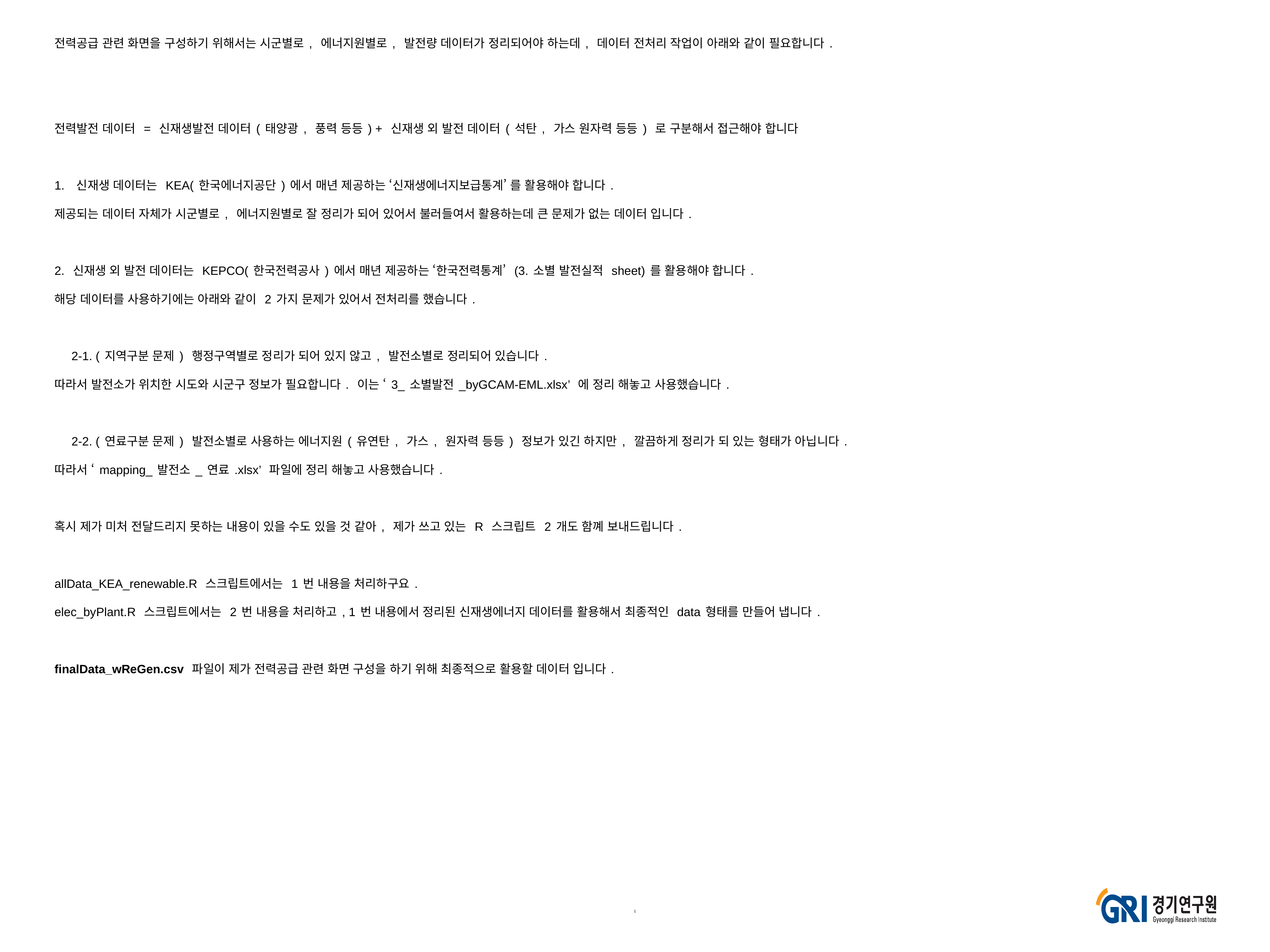

전력공급 관련 화면을 구성하기 위해서는 시군별로, 에너지원별로, 발전량 데이터가 정리되어야 하는데, 데이터 전처리 작업이 아래와 같이 필요합니다.

전력발전 데이터 = 신재생발전 데이터(태양광, 풍력 등등) + 신재생 외 발전 데이터(석탄, 가스 원자력 등등) 로 구분해서 접근해야 합니다

1.  신재생 데이터는 KEA(한국에너지공단)에서 매년 제공하는 ‘신재생에너지보급통계’ 를 활용해야 합니다.
제공되는 데이터 자체가 시군별로, 에너지원별로 잘 정리가 되어 있어서 불러들여서 활용하는데 큰 문제가 없는 데이터 입니다.

2. 신재생 외 발전 데이터는 KEPCO(한국전력공사)에서 매년 제공하는 ‘한국전력통계’ (3.소별 발전실적 sheet)를 활용해야 합니다.
해당 데이터를 사용하기에는 아래와 같이 2가지 문제가 있어서 전처리를 했습니다.

     2-1. (지역구분 문제) 행정구역별로 정리가 되어 있지 않고, 발전소별로 정리되어 있습니다.
따라서 발전소가 위치한 시도와 시군구 정보가 필요합니다. 이는 ‘3_소별발전_byGCAM-EML.xlsx’ 에 정리 해놓고 사용했습니다.

     2-2. (연료구분 문제) 발전소별로 사용하는 에너지원(유연탄, 가스, 원자력 등등) 정보가 있긴 하지만, 깔끔하게 정리가 되 있는 형태가 아닙니다.
따라서 ‘mapping_발전소_연료.xlsx’ 파일에 정리 해놓고 사용했습니다.

혹시 제가 미처 전달드리지 못하는 내용이 있을 수도 있을 것 같아, 제가 쓰고 있는 R 스크립트 2개도 함꼐 보내드립니다.

allData_KEA_renewable.R 스크립트에서는 1번 내용을 처리하구요.
elec_byPlant.R 스크립트에서는 2번 내용을 처리하고, 1번 내용에서 정리된 신재생에너지 데이터를 활용해서 최종적인 data형태를 만들어 냅니다.

finalData_wReGen.csv 파일이 제가 전력공급 관련 화면 구성을 하기 위해 최종적으로 활용할 데이터 입니다.